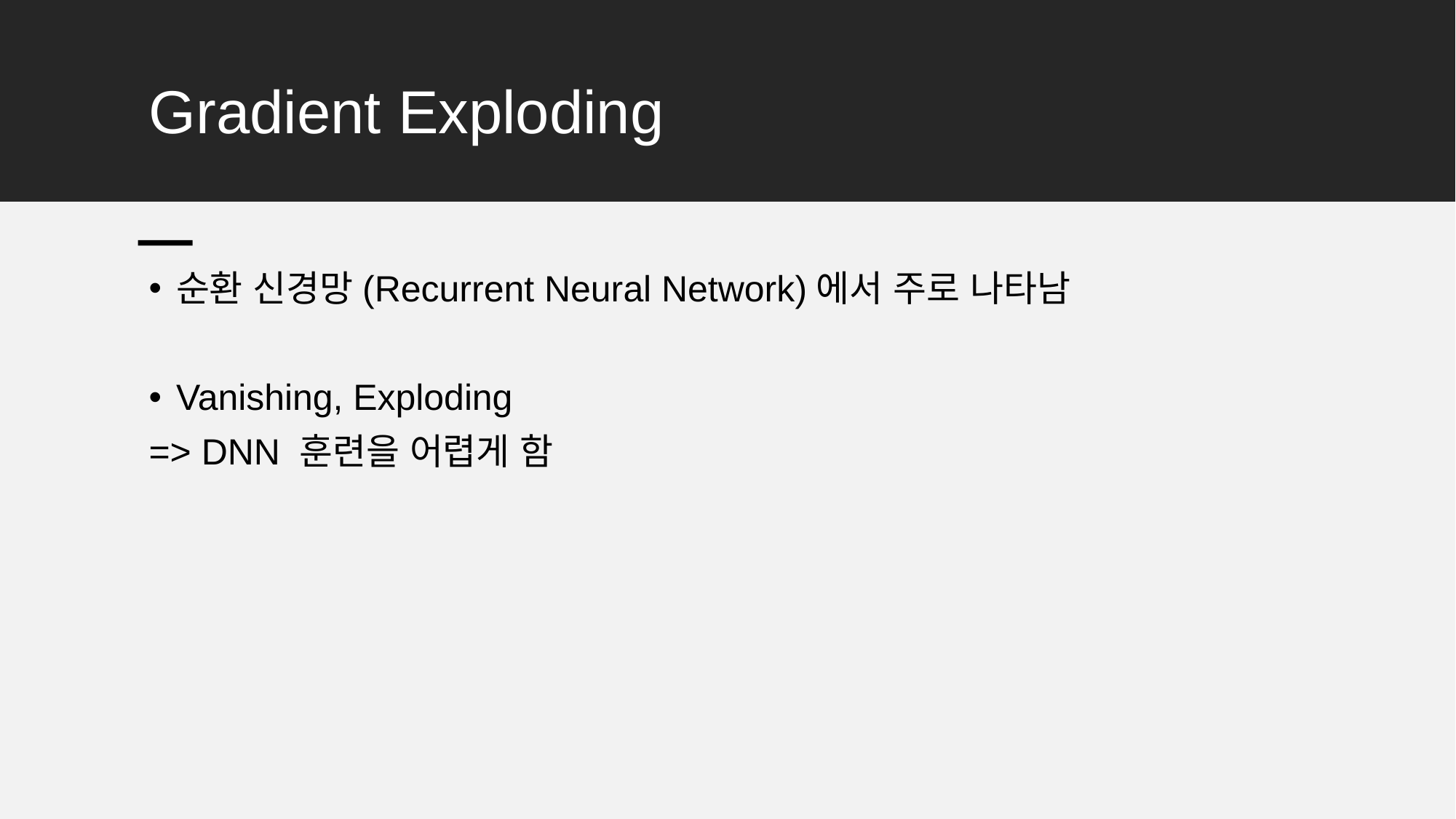

# Gradient Exploding

순환 신경망(Recurrent Neural Network)에서 주로 나타남

Vanishing, Exploding
=> DNN 훈련을 어렵게 함